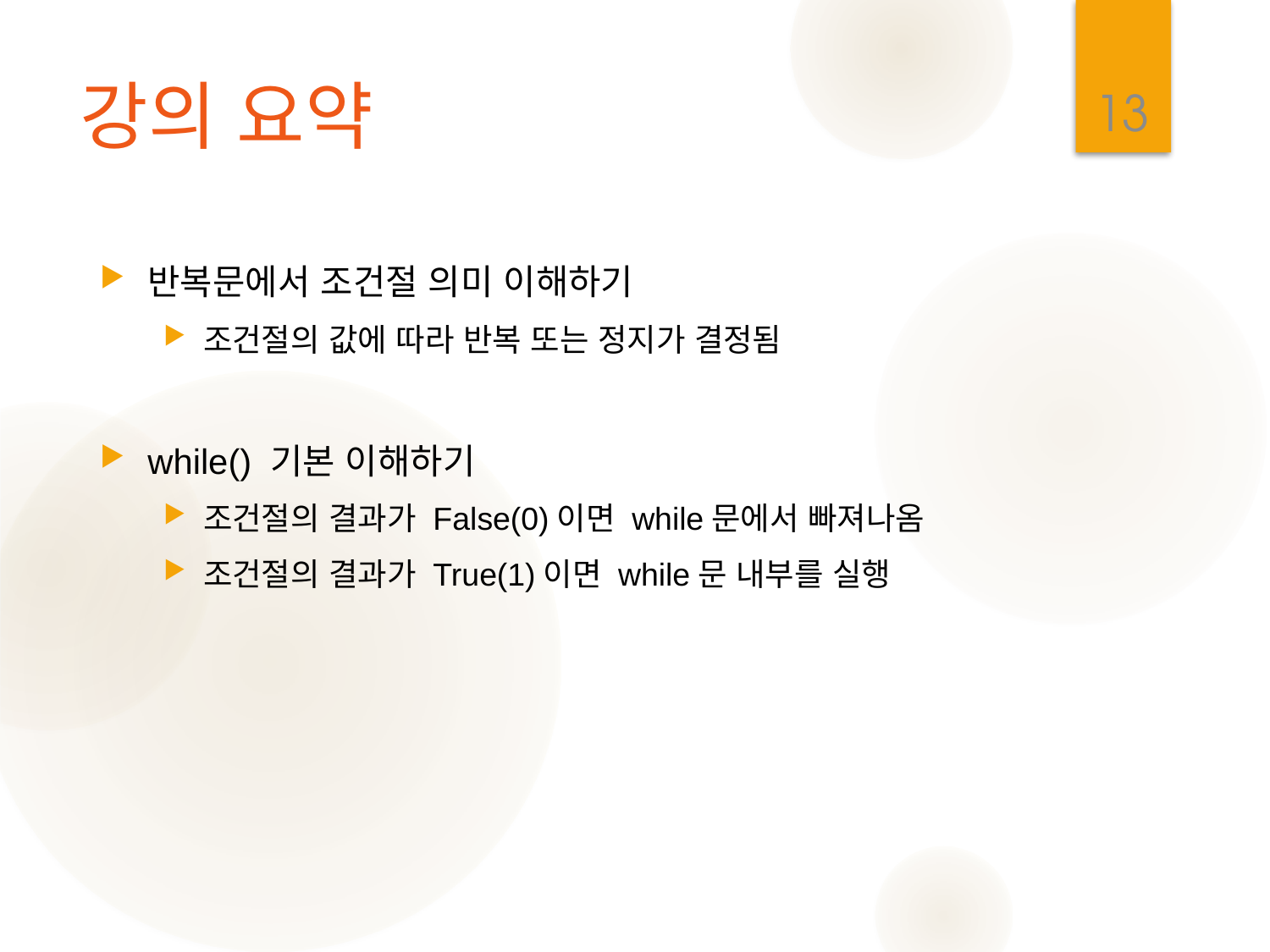

13
# 강의 요약
반복문에서 조건절 의미 이해하기
조건절의 값에 따라 반복 또는 정지가 결정됨

while() 기본 이해하기
조건절의 결과가 False(0)이면 while문에서 빠져나옴
조건절의 결과가 True(1)이면 while문 내부를 실행